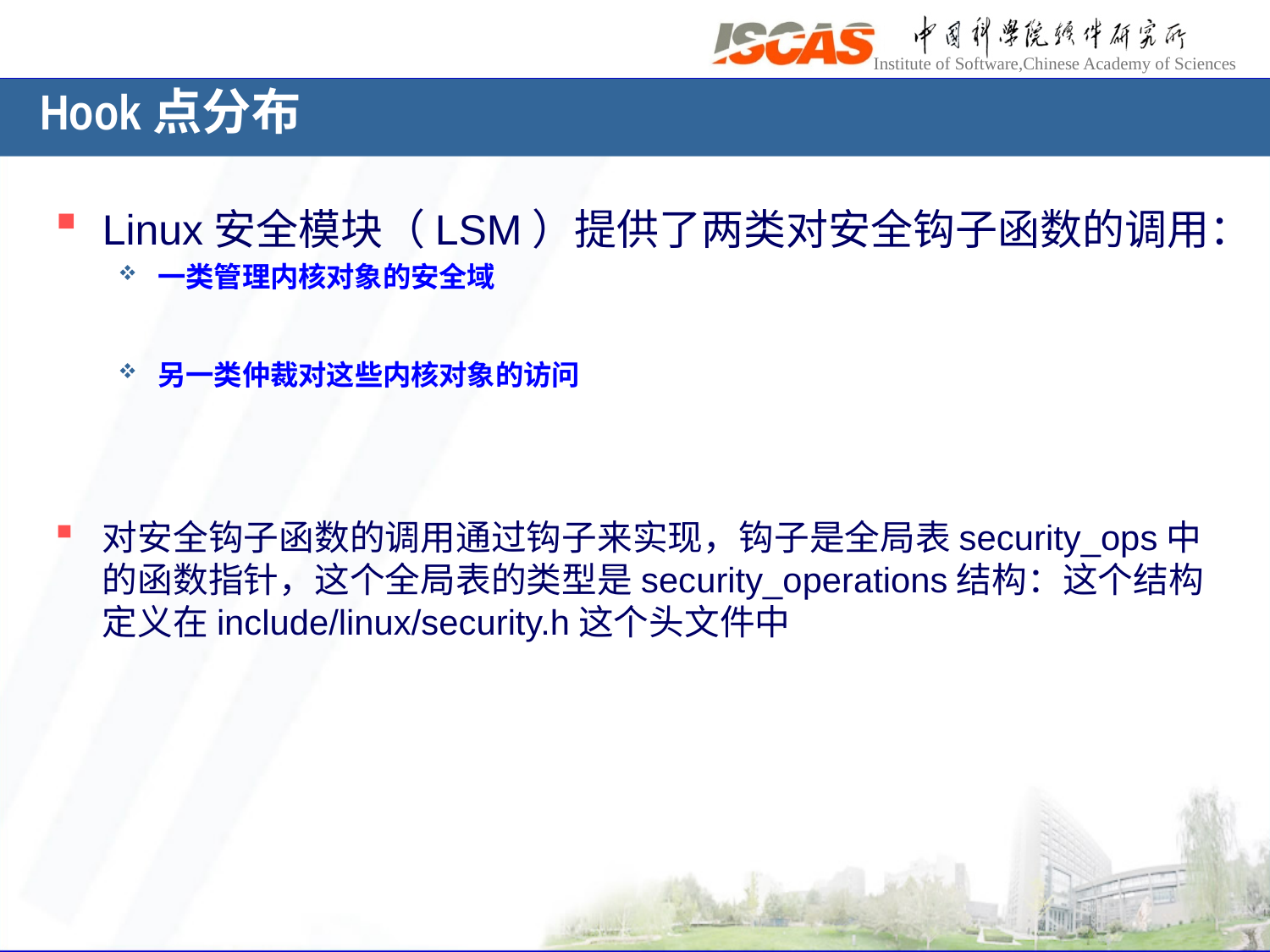

# Hook点分布
Linux安全模块（LSM）提供了两类对安全钩子函数的调用：
一类管理内核对象的安全域

另一类仲裁对这些内核对象的访问

对安全钩子函数的调用通过钩子来实现，钩子是全局表security_ops中的函数指针，这个全局表的类型是security_operations结构：这个结构定义在include/linux/security.h这个头文件中